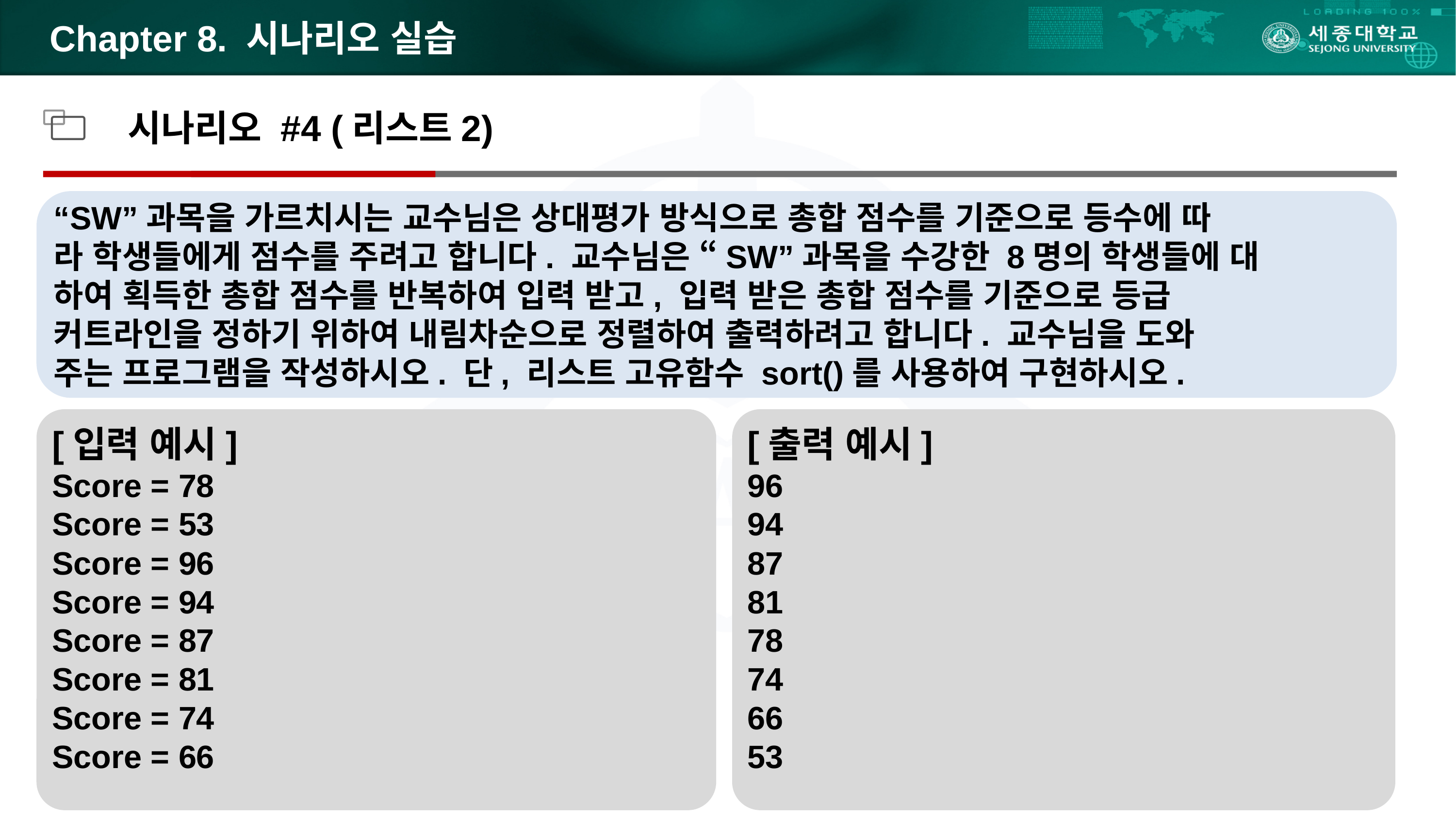

# Chapter 8. 시나리오 실습
시나리오 #4 (리스트2)
“SW”과목을 가르치시는 교수님은 상대평가 방식으로 총합 점수를 기준으로 등수에 따
라 학생들에게 점수를 주려고 합니다. 교수님은 “SW”과목을 수강한 8명의 학생들에 대
하여 획득한 총합 점수를 반복하여 입력 받고, 입력 받은 총합 점수를 기준으로 등급
커트라인을 정하기 위하여 내림차순으로 정렬하여 출력하려고 합니다. 교수님을 도와
주는 프로그램을 작성하시오. 단, 리스트 고유함수 sort()를 사용하여 구현하시오.
[입력 예시]
Score = 78
Score = 53
Score = 96
Score = 94
Score = 87
Score = 81
Score = 74
Score = 66
[출력 예시]
96
94
87
81
78
74
66
53